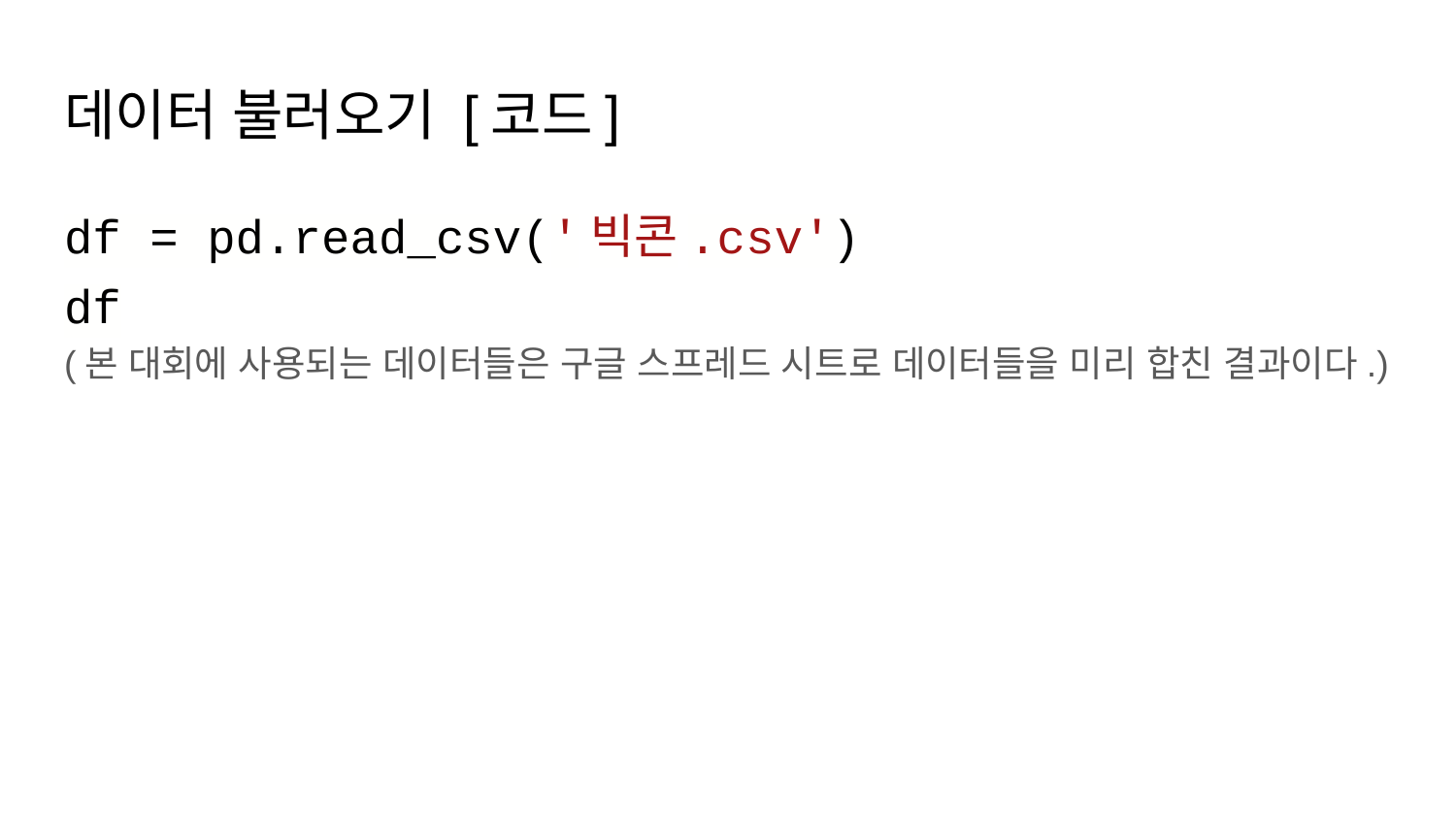

# 데이터 불러오기 [코드]
df = pd.read_csv('빅콘.csv')
df
(본 대회에 사용되는 데이터들은 구글 스프레드 시트로 데이터들을 미리 합친 결과이다.)